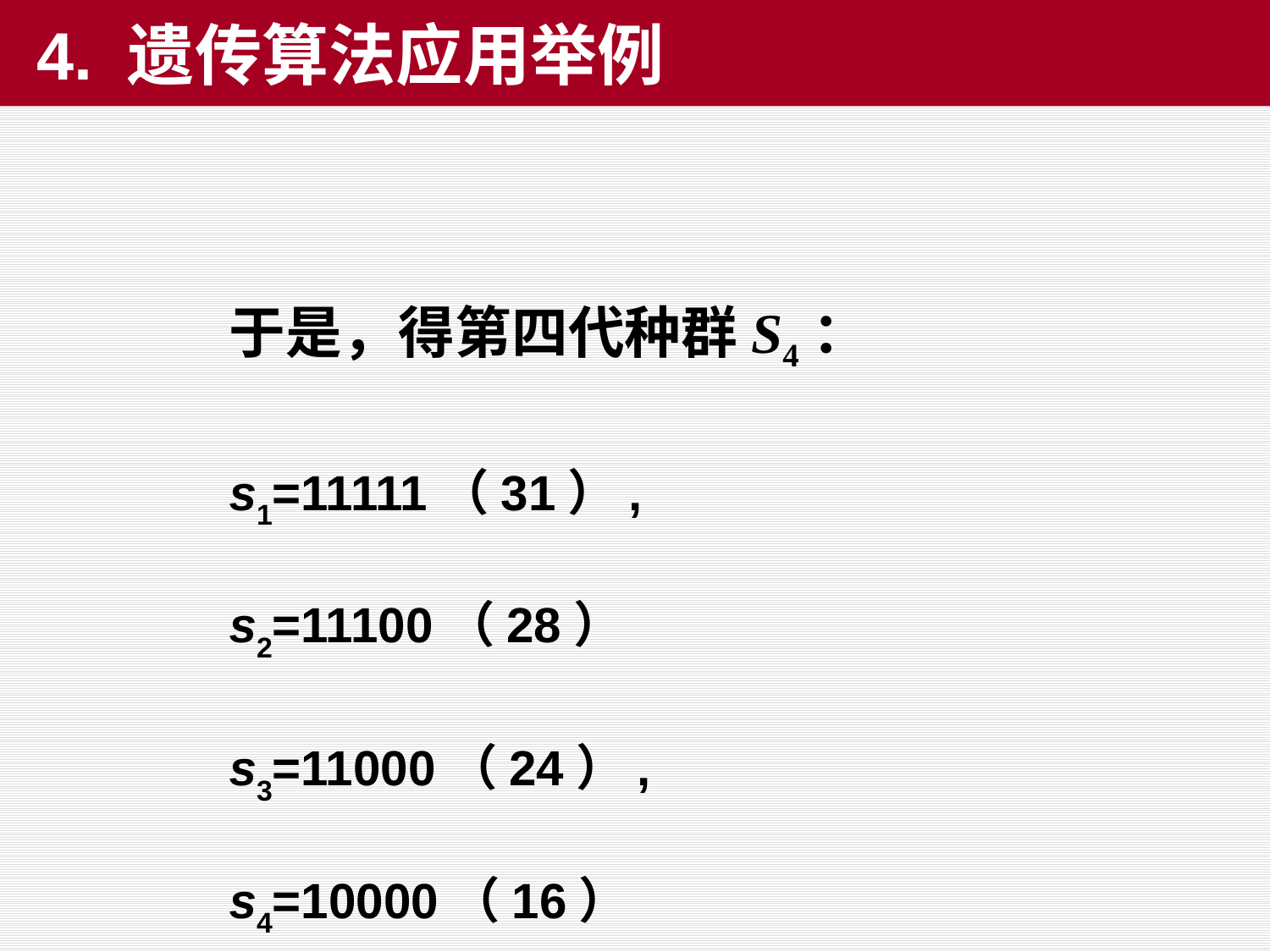

# 4. 遗传算法应用举例
于是，得第四代种群S4：
s1=11111（31）,  s2=11100（28）
s3=11000（24）,  s4=10000（16）